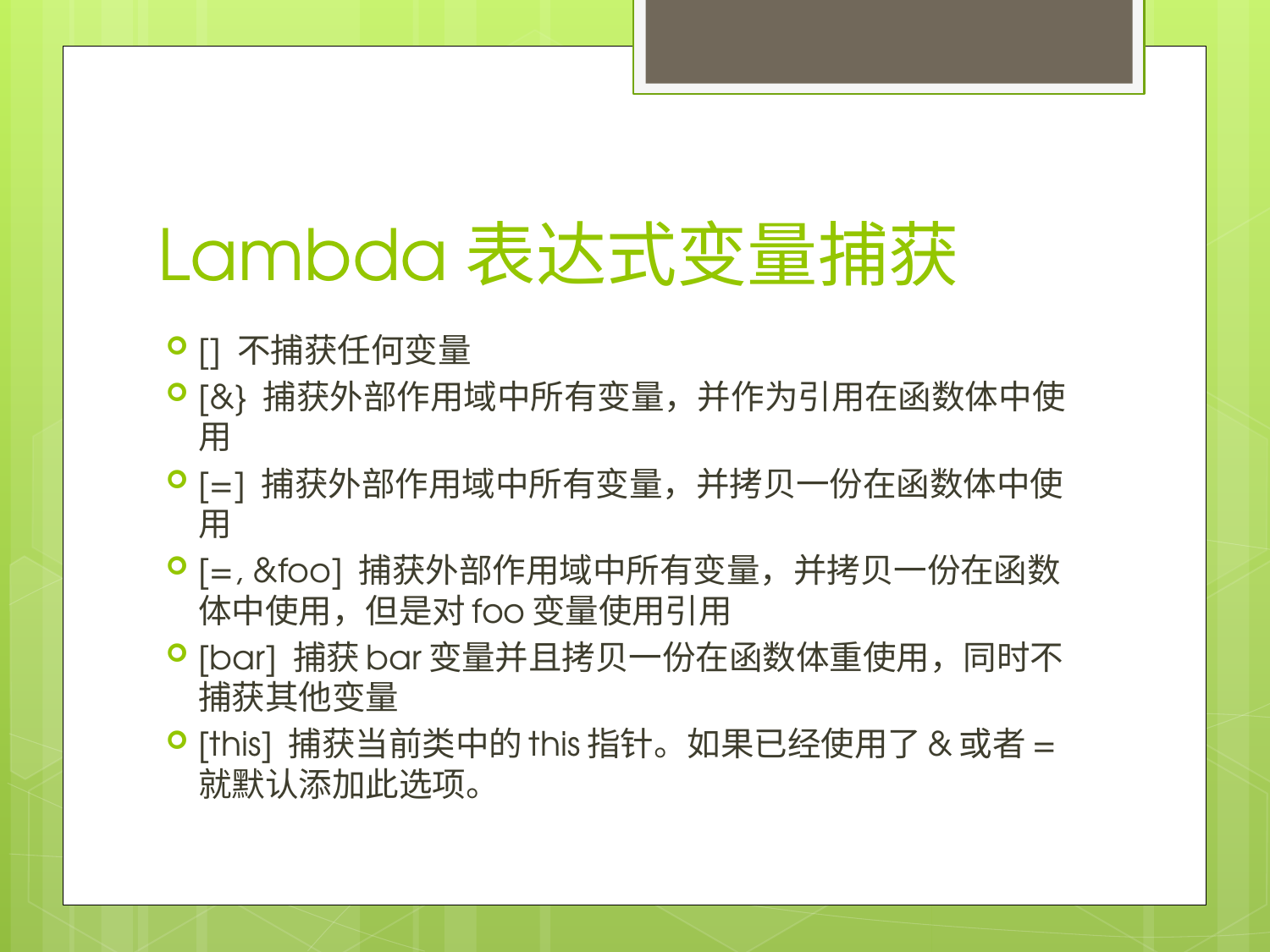

# Lambda表达式变量捕获
[] 不捕获任何变量
[&} 捕获外部作用域中所有变量，并作为引用在函数体中使用
[=] 捕获外部作用域中所有变量，并拷贝一份在函数体中使用
[=, &foo] 捕获外部作用域中所有变量，并拷贝一份在函数体中使用，但是对foo变量使用引用
[bar] 捕获bar变量并且拷贝一份在函数体重使用，同时不捕获其他变量
[this] 捕获当前类中的this指针。如果已经使用了&或者=就默认添加此选项。